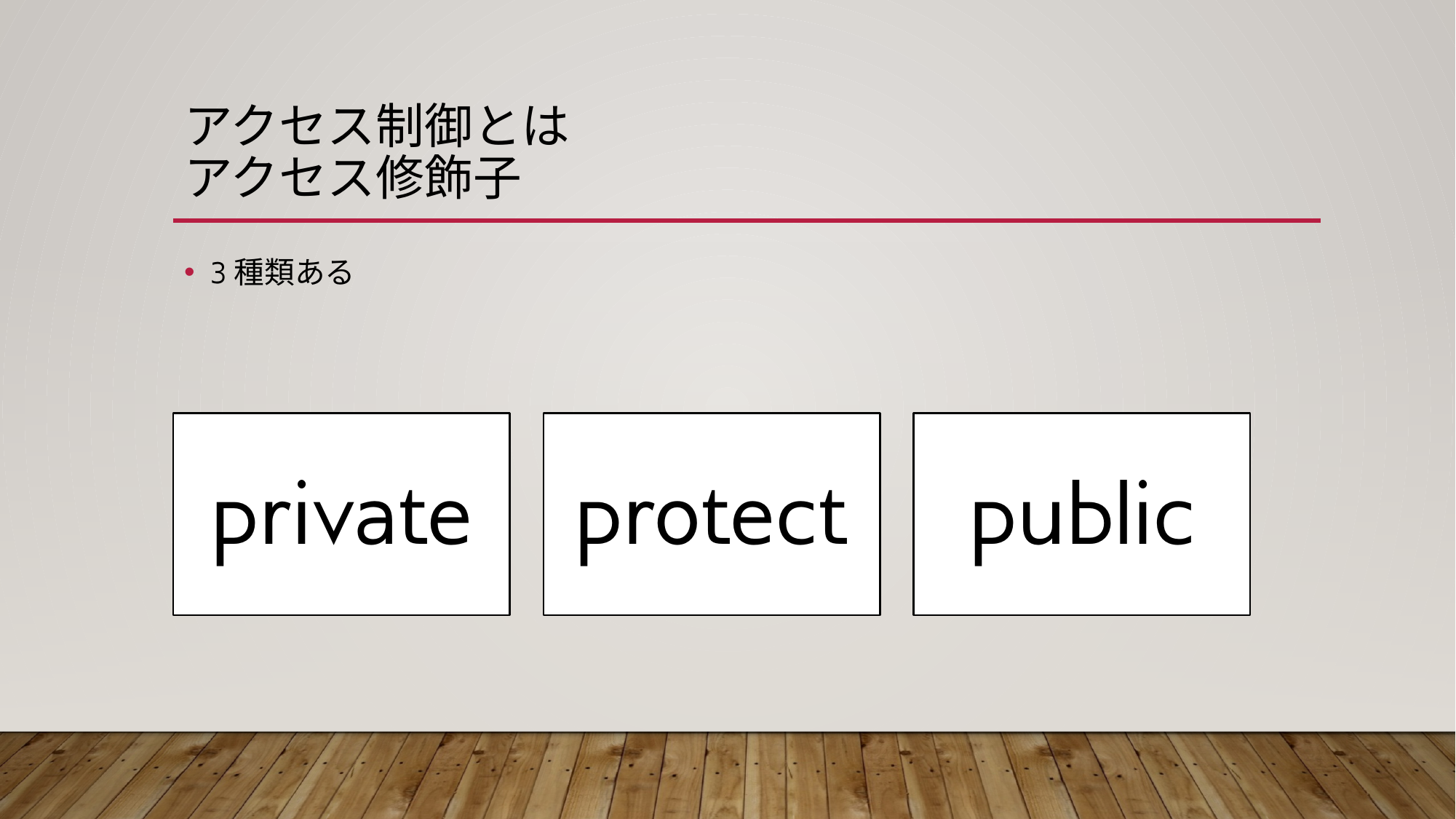

# アクセス制御とは アクセス修飾子
3種類ある

private
protect
public